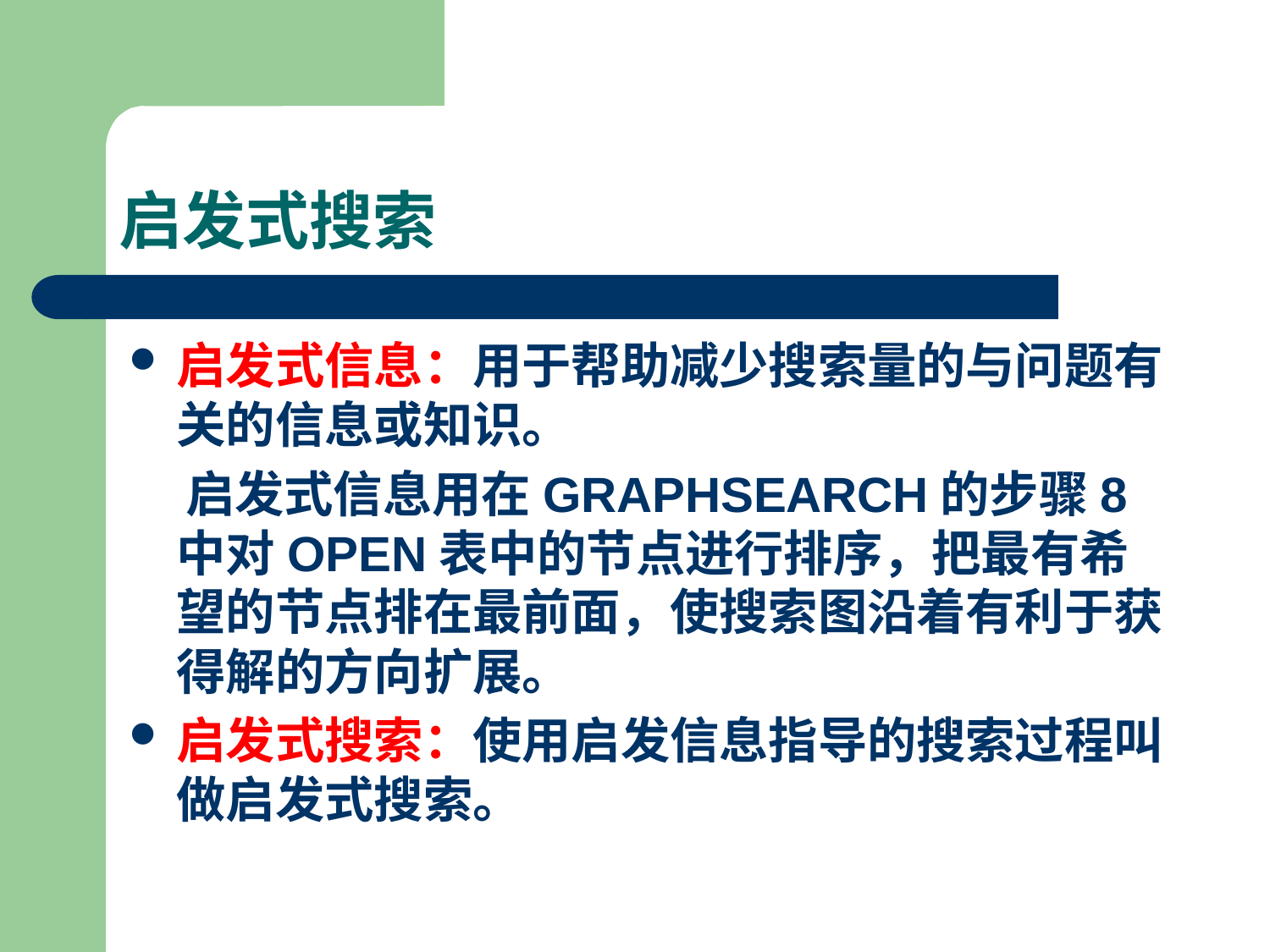

# 启发式搜索
启发式信息：用于帮助减少搜索量的与问题有关的信息或知识。
    启发式信息用在GRAPHSEARCH的步骤8中对OPEN表中的节点进行排序，把最有希望的节点排在最前面，使搜索图沿着有利于获得解的方向扩展。
启发式搜索：使用启发信息指导的搜索过程叫做启发式搜索。
32